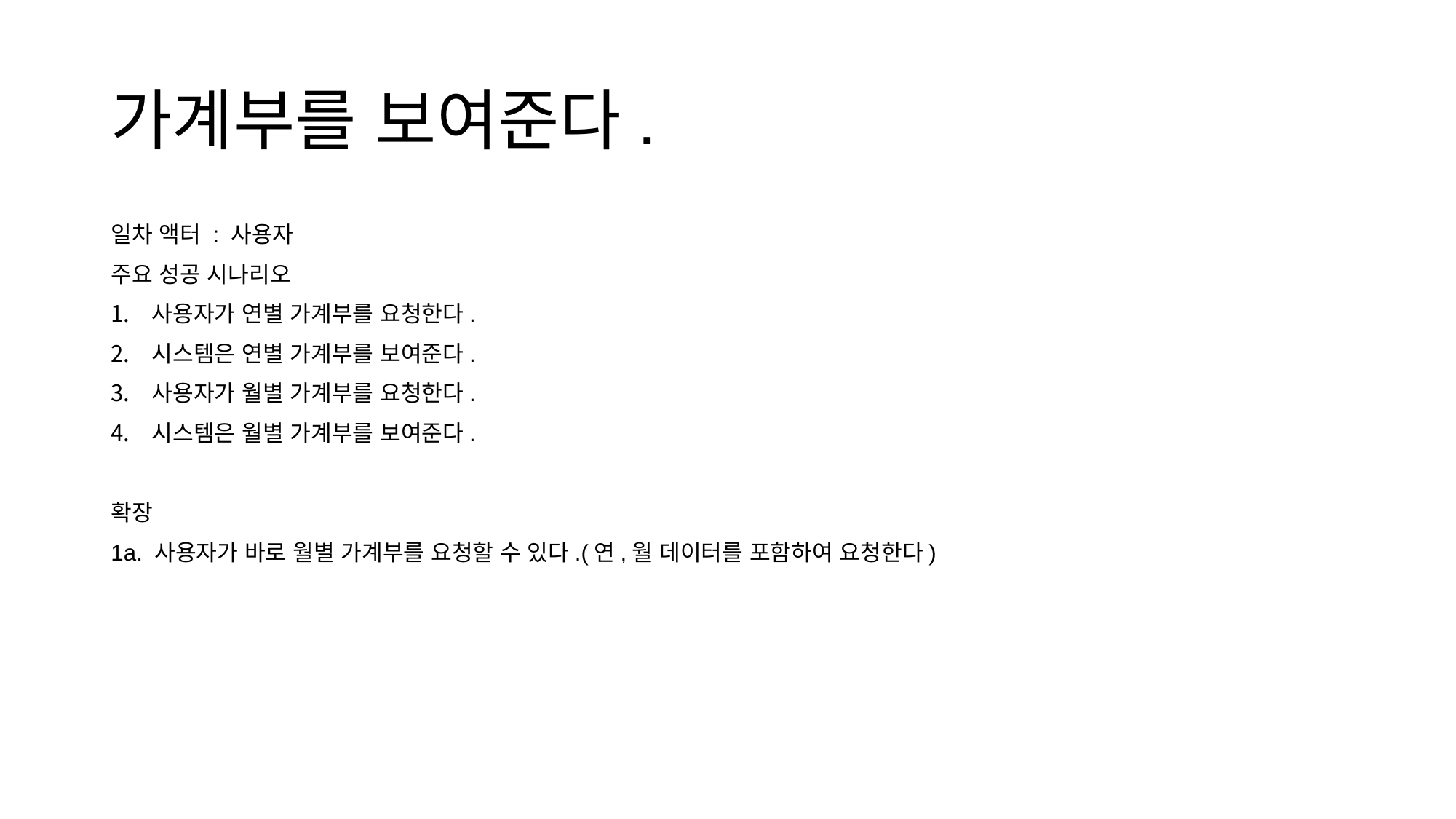

# 가계부를 보여준다.
일차 액터 : 사용자
주요 성공 시나리오
사용자가 연별 가계부를 요청한다.
시스템은 연별 가계부를 보여준다.
사용자가 월별 가계부를 요청한다.
시스템은 월별 가계부를 보여준다.

확장
1a. 사용자가 바로 월별 가계부를 요청할 수 있다.(연,월 데이터를 포함하여 요청한다)